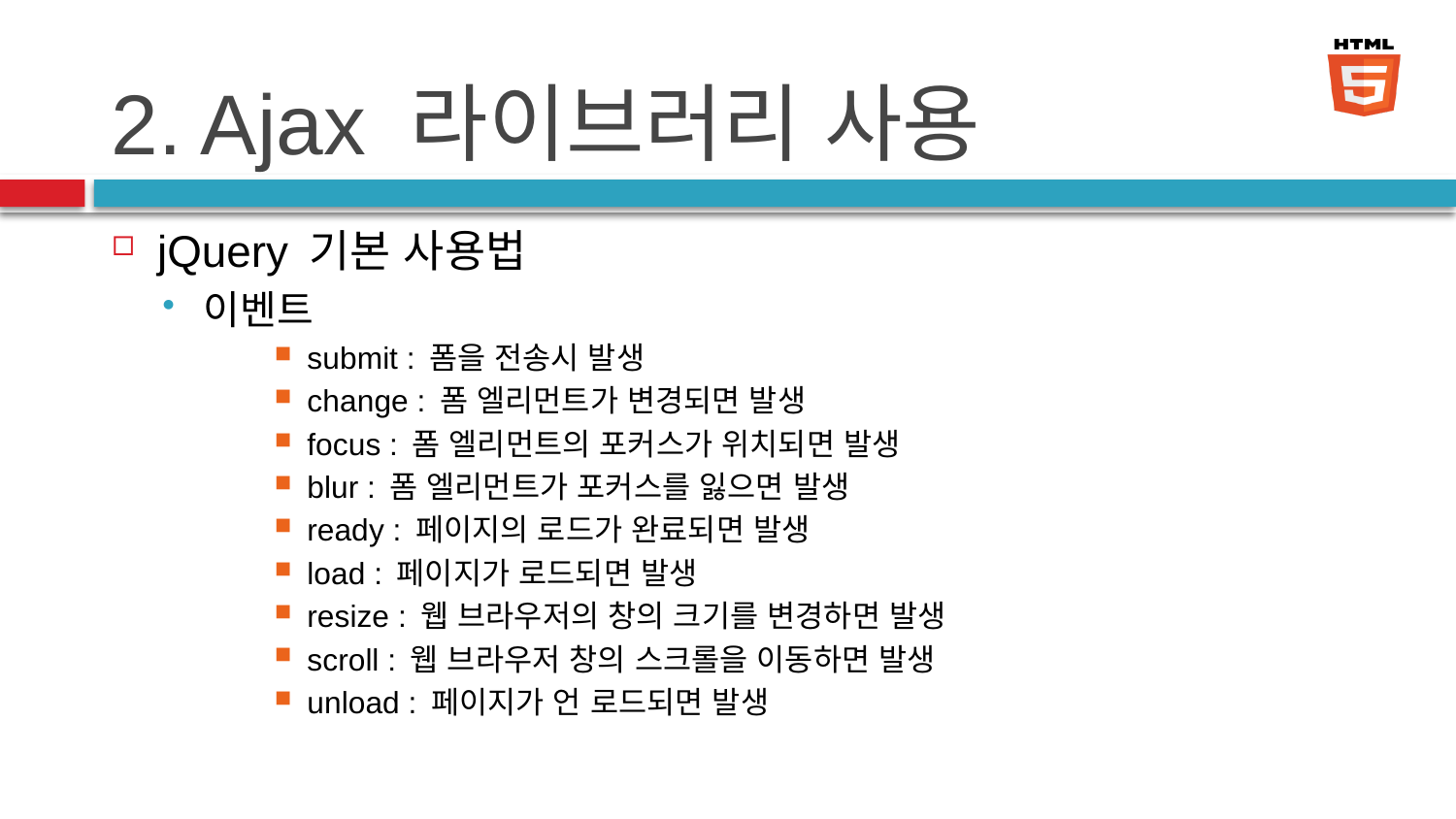

# 2. Ajax 라이브러리 사용
jQuery 기본 사용법
이벤트
submit : 폼을 전송시 발생
change : 폼 엘리먼트가 변경되면 발생
focus : 폼 엘리먼트의 포커스가 위치되면 발생
blur : 폼 엘리먼트가 포커스를 잃으면 발생
ready : 페이지의 로드가 완료되면 발생
load : 페이지가 로드되면 발생
resize : 웹 브라우저의 창의 크기를 변경하면 발생
scroll : 웹 브라우저 창의 스크롤을 이동하면 발생
unload : 페이지가 언 로드되면 발생